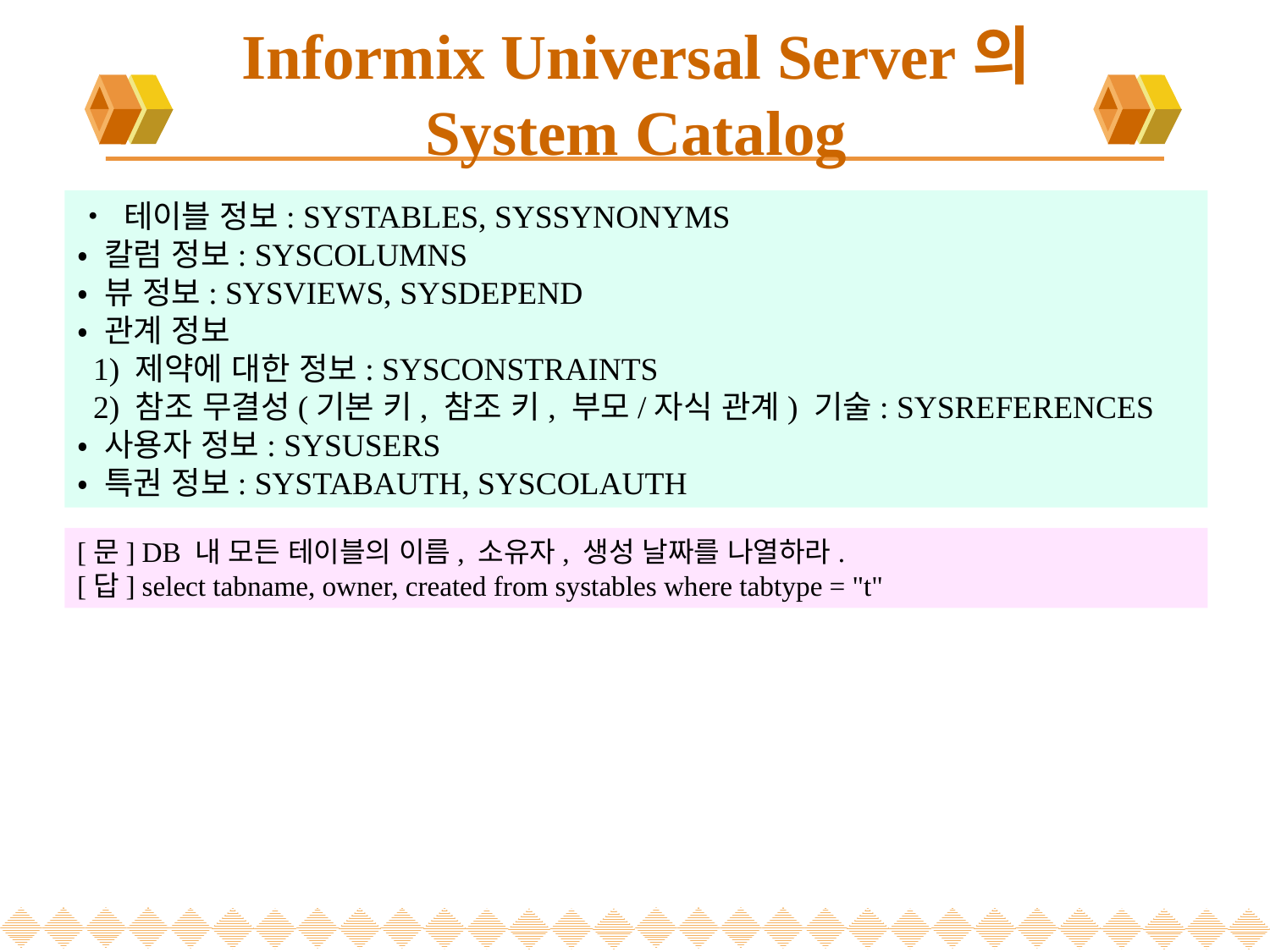

# Informix Universal Server의 System Catalog
• 테이블 정보: SYSTABLES, SYSSYNONYMS
• 칼럼 정보: SYSCOLUMNS
• 뷰 정보: SYSVIEWS, SYSDEPEND
• 관계 정보
  1) 제약에 대한 정보: SYSCONSTRAINTS
  2) 참조 무결성(기본 키, 참조 키, 부모/자식 관계) 기술: SYSREFERENCES
• 사용자 정보: SYSUSERS
• 특권 정보: SYSTABAUTH, SYSCOLAUTH
[문] DB 내 모든 테이블의 이름, 소유자, 생성 날짜를 나열하라.
[답] select tabname, owner, created from systables where tabtype = "t"